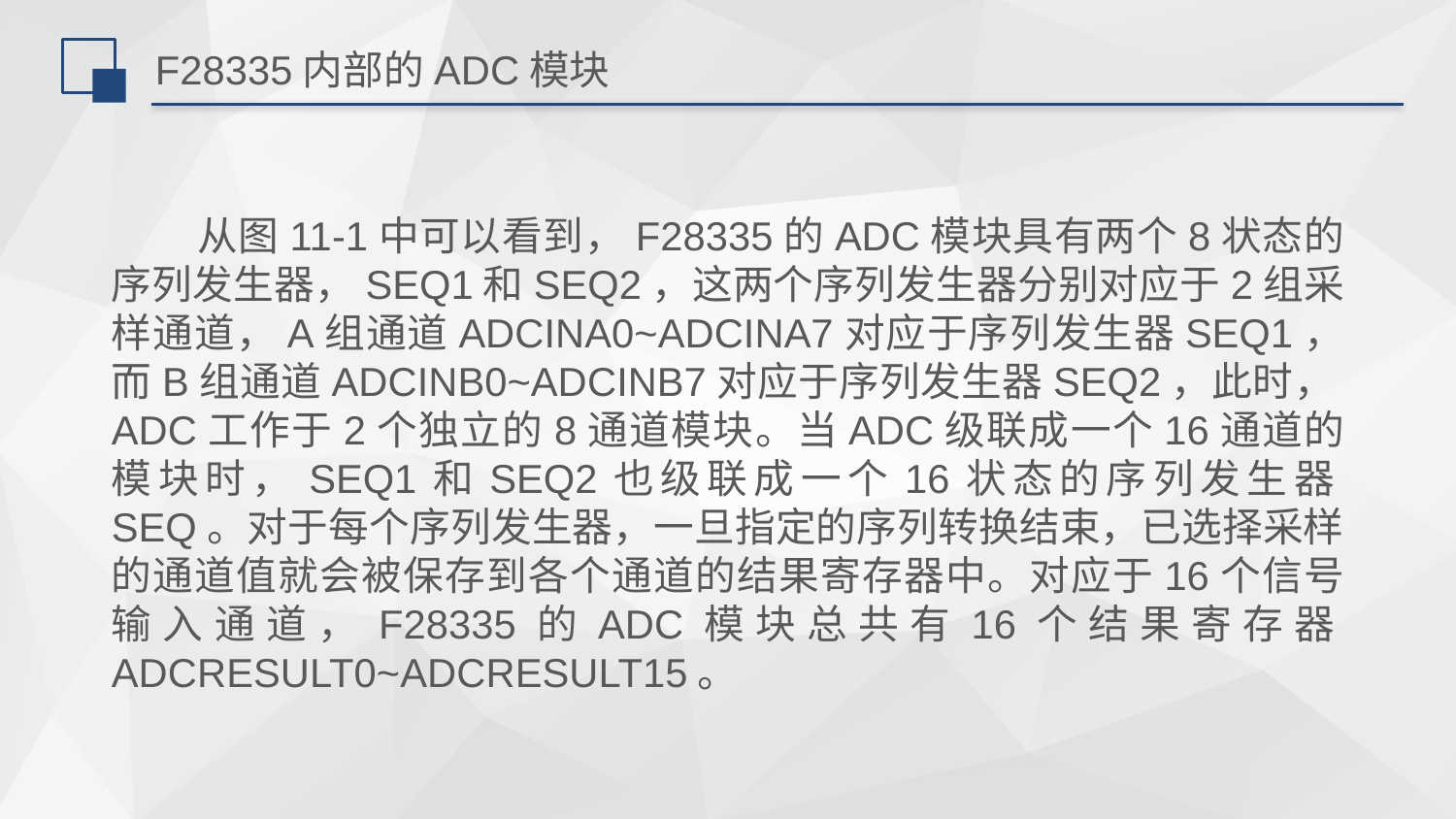

# F28335内部的ADC模块
从图11-1中可以看到，F28335的ADC模块具有两个8状态的序列发生器，SEQ1和SEQ2，这两个序列发生器分别对应于2组采样通道，A组通道ADCINA0~ADCINA7对应于序列发生器SEQ1，而B组通道ADCINB0~ADCINB7对应于序列发生器SEQ2，此时，ADC工作于2个独立的8通道模块。当ADC级联成一个16通道的模块时，SEQ1和SEQ2也级联成一个16状态的序列发生器SEQ。对于每个序列发生器，一旦指定的序列转换结束，已选择采样的通道值就会被保存到各个通道的结果寄存器中。对应于16个信号输入通道，F28335的ADC模块总共有16个结果寄存器ADCRESULT0~ADCRESULT15。